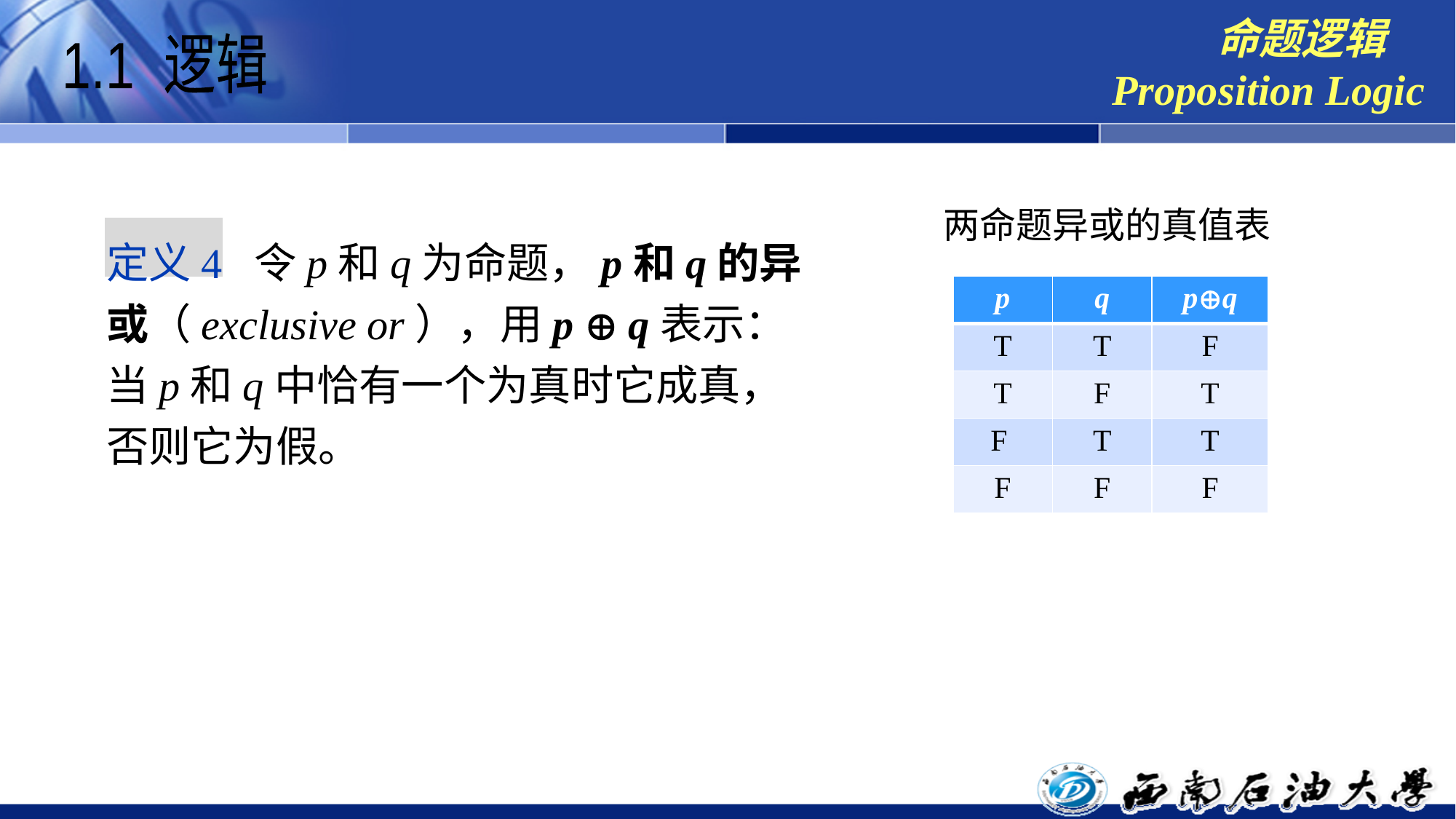

命题逻辑
Proposition Logic
1.1  逻辑
两命题异或的真值表

定义4  令p和q为命题，p和q的异或（exclusive or），用p ⊕ q表示：当p和q中恰有一个为真时它成真，否则它为假。
| p | q | p⊕q |
| --- | --- | --- |
| T | T | F |
| T | F | T |
| F | T | T |
| F | F | F |